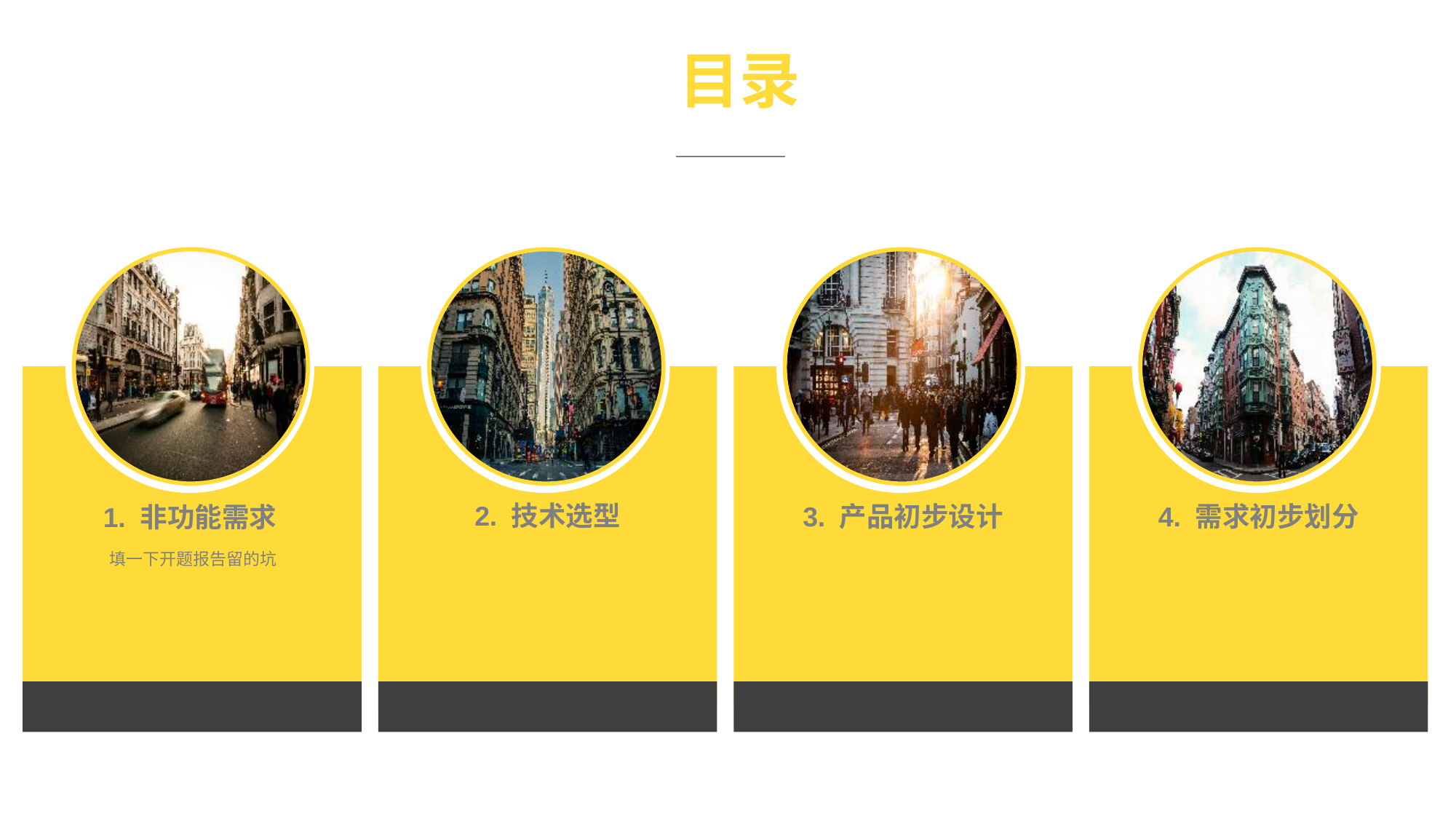

目录

2. 技术选型
3. 产品初步设计
4. 需求初步划分
1. 非功能需求
填一下开题报告留的坑